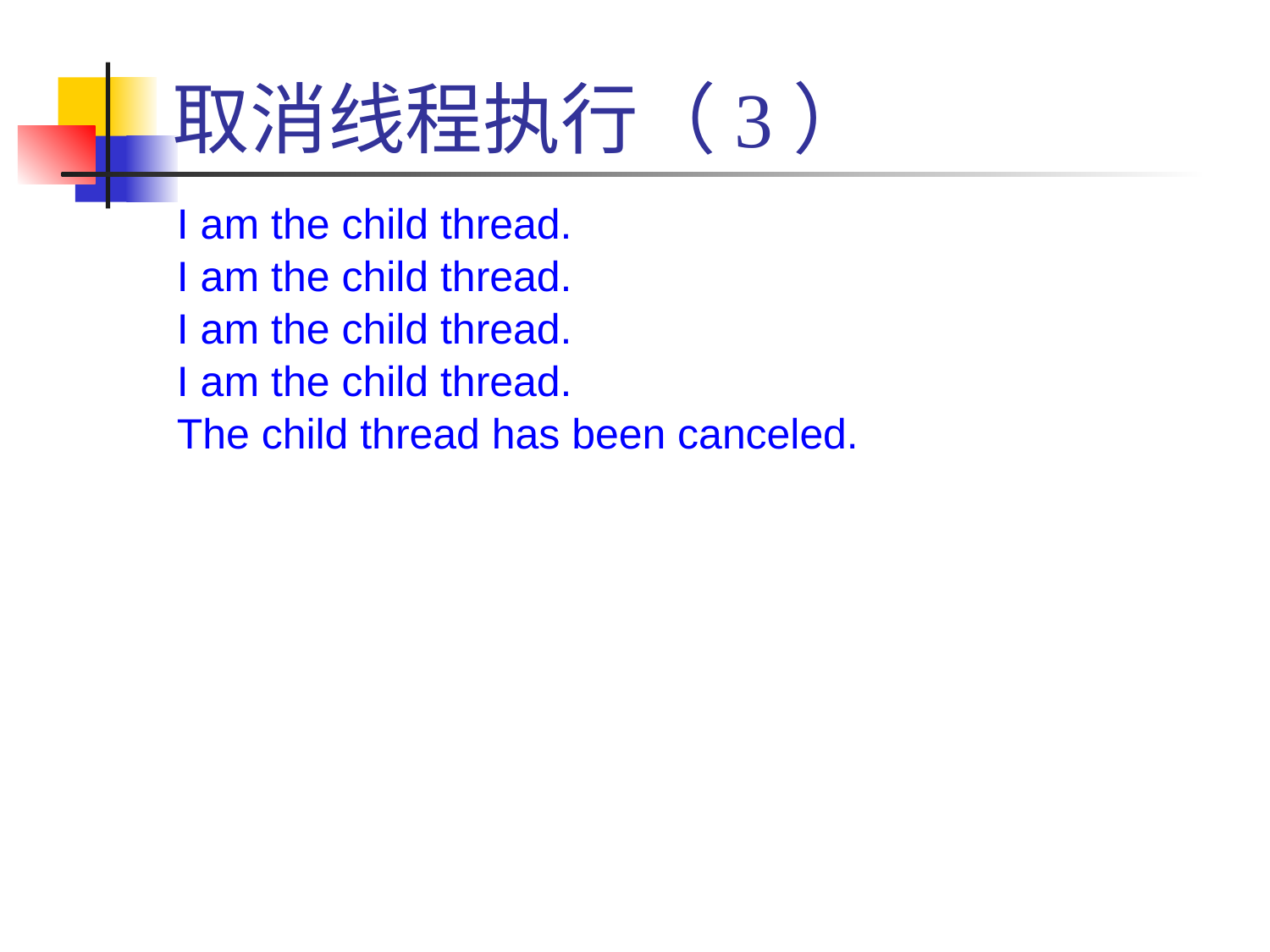

# 取消线程执行（3）
I am the child thread.
I am the child thread.
I am the child thread.
I am the child thread.
The child thread has been canceled.